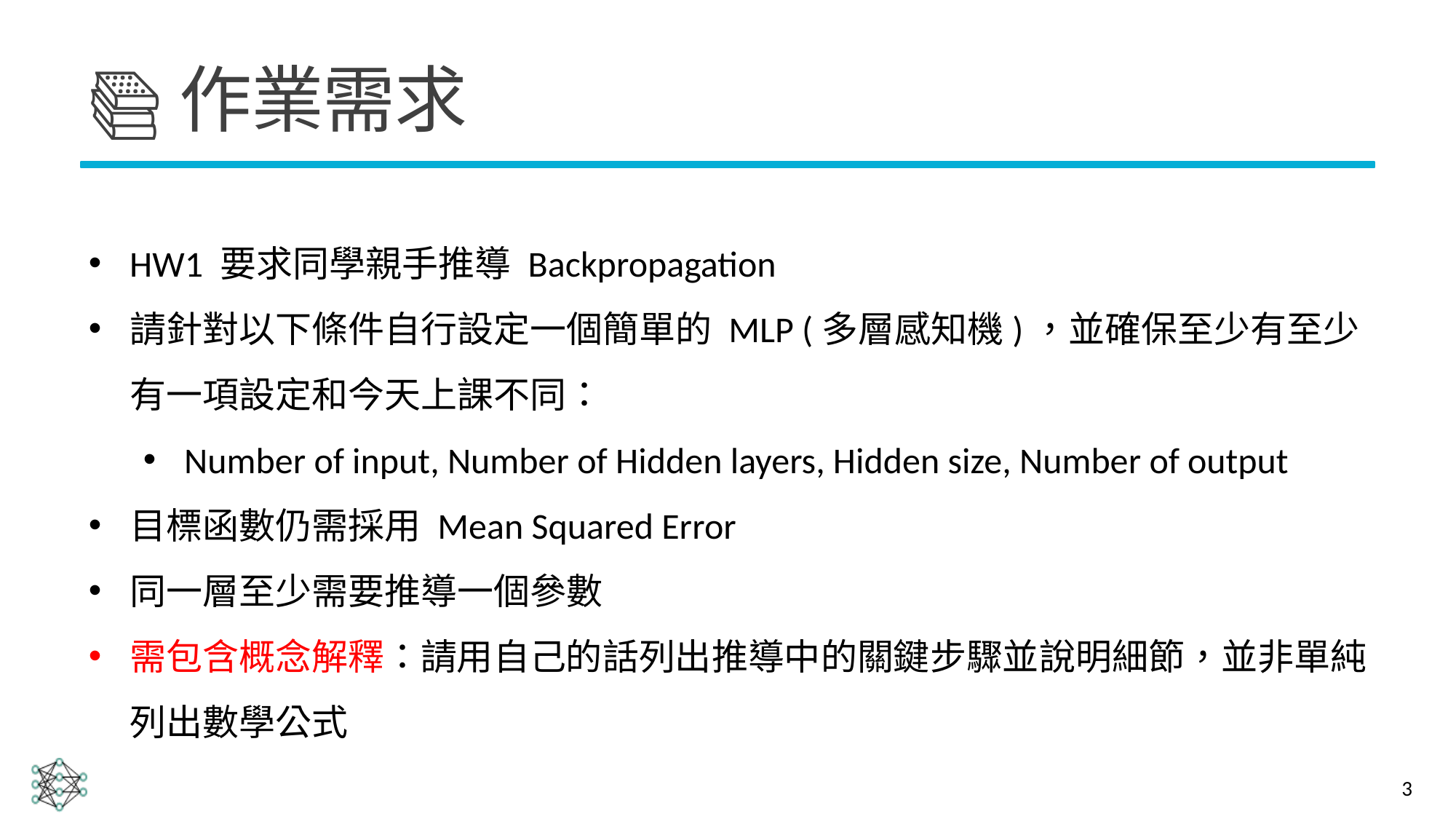

# 📚作業需求
HW1 要求同學親手推導 Backpropagation
請針對以下條件自行設定一個簡單的 MLP (多層感知機)，並確保至少有至少有一項設定和今天上課不同：
Number of input, Number of Hidden layers, Hidden size, Number of output
目標函數仍需採用 Mean Squared Error
同一層至少需要推導一個參數
需包含概念解釋：請用自己的話列出推導中的關鍵步驟並說明細節，並非單純列出數學公式
3